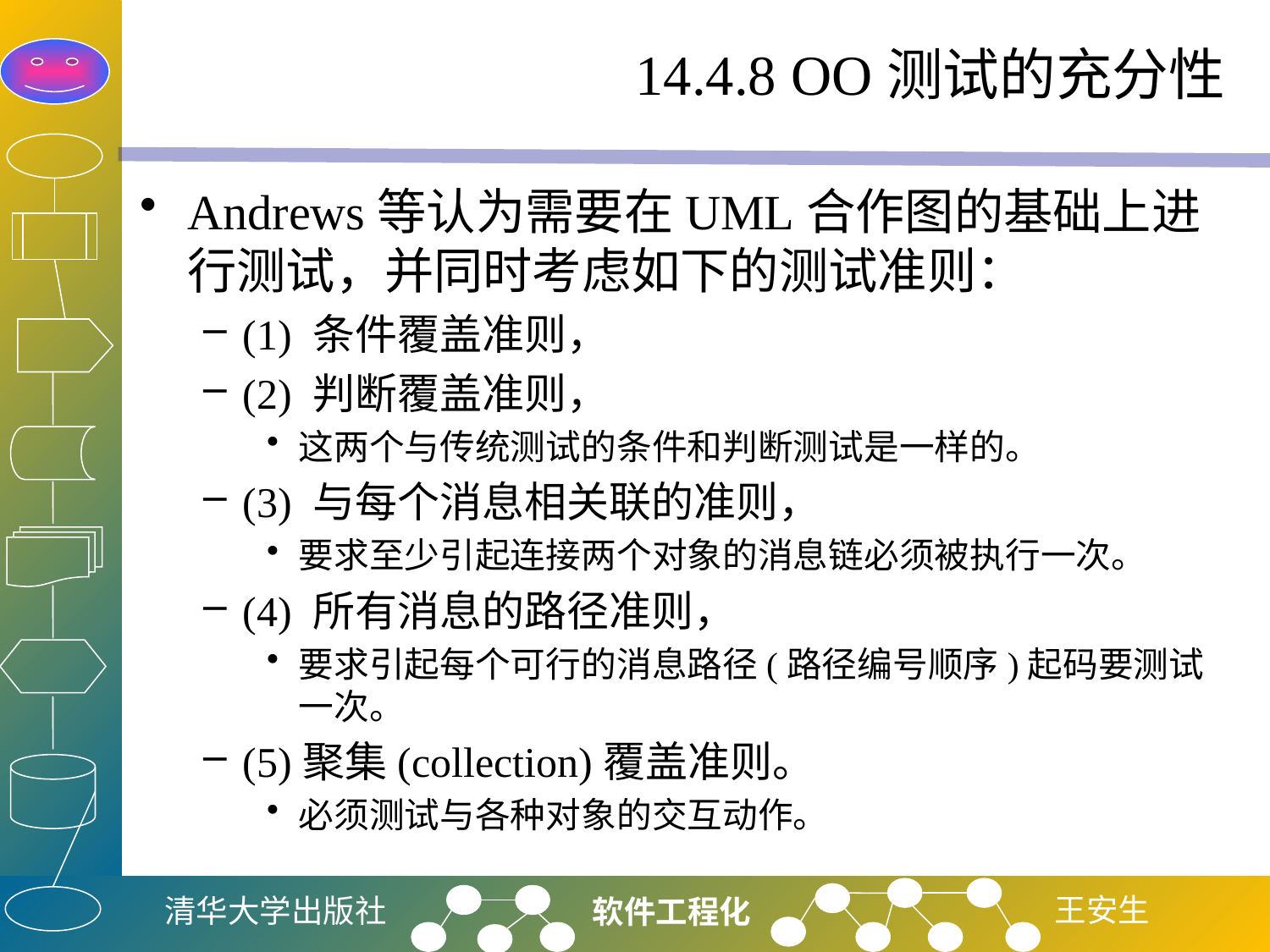

# 14.4.8 OO测试的充分性
Andrews等认为需要在UML合作图的基础上进行测试，并同时考虑如下的测试准则：
(1) 条件覆盖准则，
(2) 判断覆盖准则，
这两个与传统测试的条件和判断测试是一样的。
(3) 与每个消息相关联的准则，
要求至少引起连接两个对象的消息链必须被执行一次。
(4) 所有消息的路径准则，
要求引起每个可行的消息路径(路径编号顺序)起码要测试一次。
(5)聚集(collection)覆盖准则。
必须测试与各种对象的交互动作。